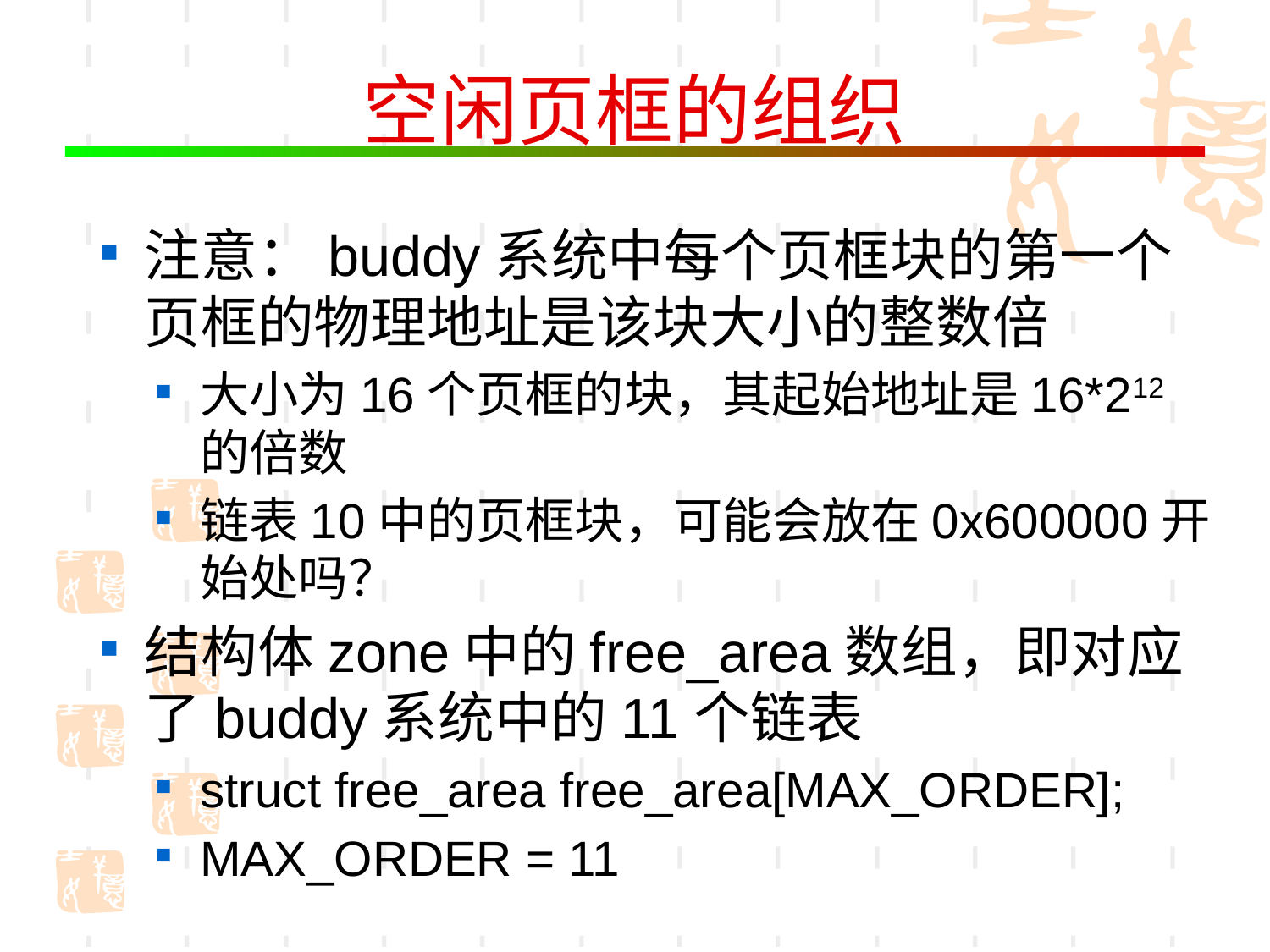

# 空闲页框的组织
注意：buddy系统中每个页框块的第一个页框的物理地址是该块大小的整数倍
大小为16个页框的块，其起始地址是16*212的倍数
链表10中的页框块，可能会放在0x600000开始处吗？
结构体zone中的free_area数组，即对应了buddy系统中的11个链表
struct free_area free_area[MAX_ORDER];
MAX_ORDER = 11